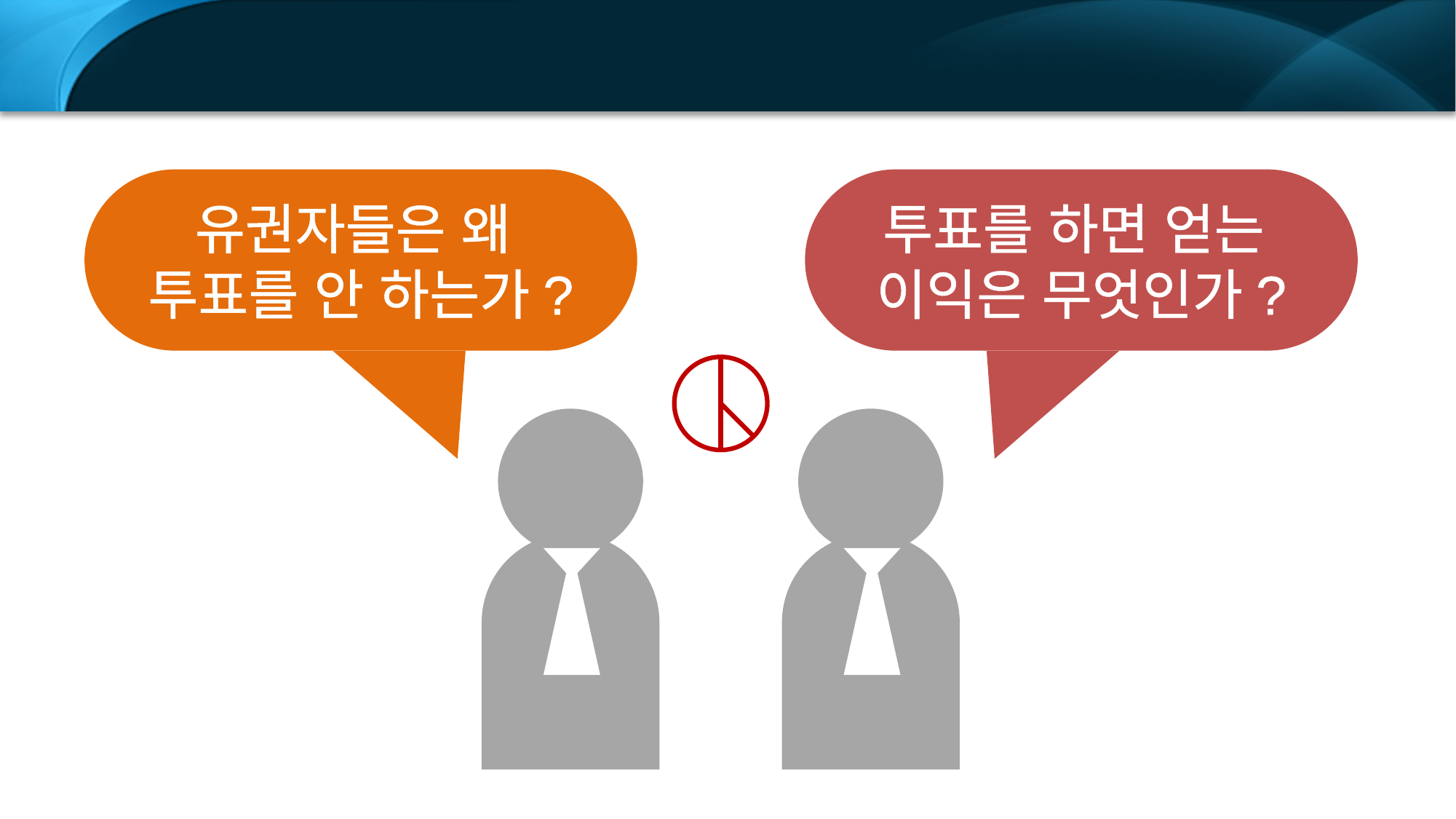

유권자들은 왜
투표를 안 하는가?

투표를 하면 얻는
이익은 무엇인가?